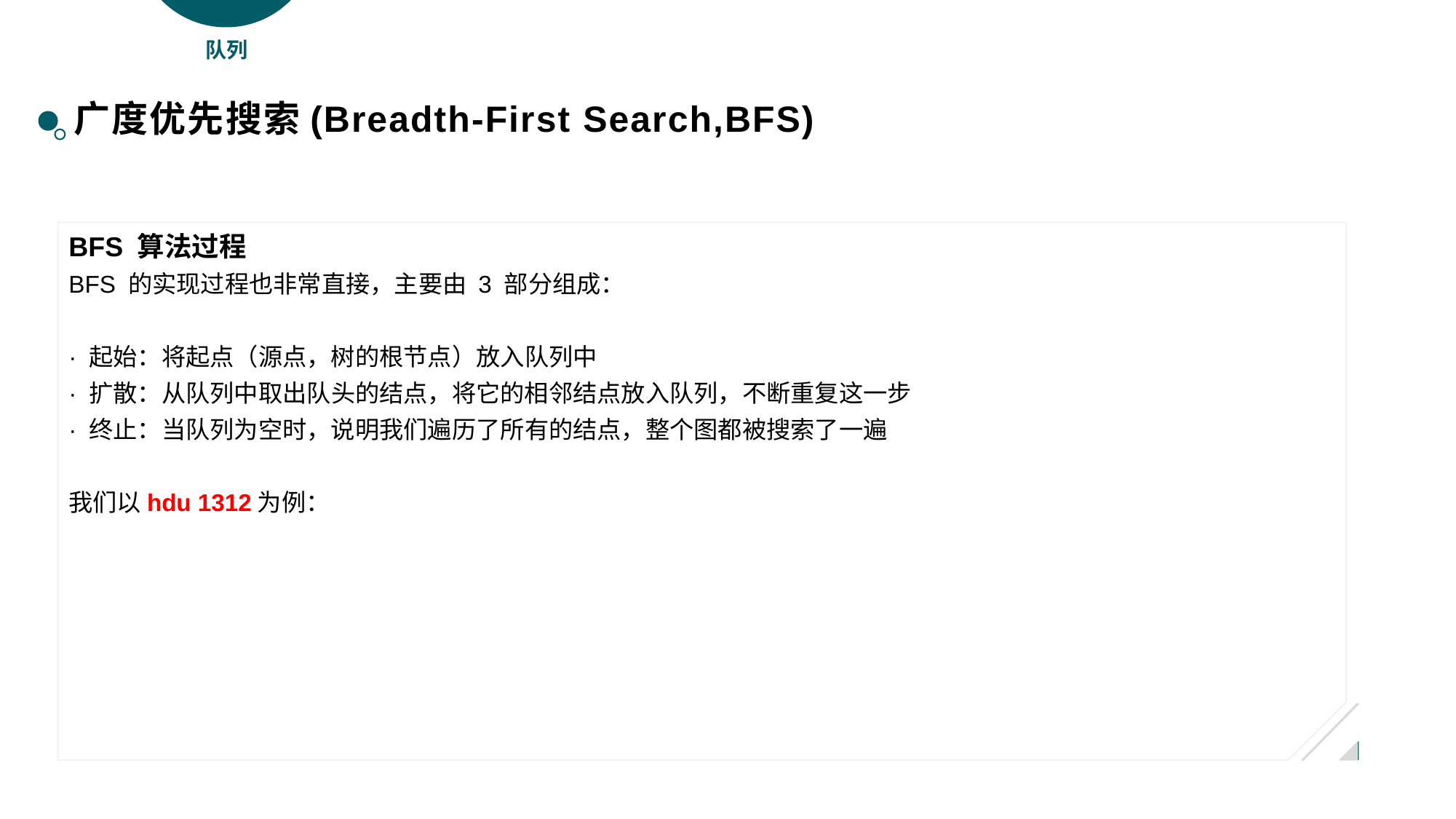

队列
广度优先搜索(Breadth-First Search,BFS)

BFS 算法过程
BFS 的实现过程也非常直接，主要由 3 部分组成：

· 起始：将起点（源点，树的根节点）放入队列中
· 扩散：从队列中取出队头的结点，将它的相邻结点放入队列，不断重复这一步
· 终止：当队列为空时，说明我们遍历了所有的结点，整个图都被搜索了一遍

我们以hdu 1312为例：